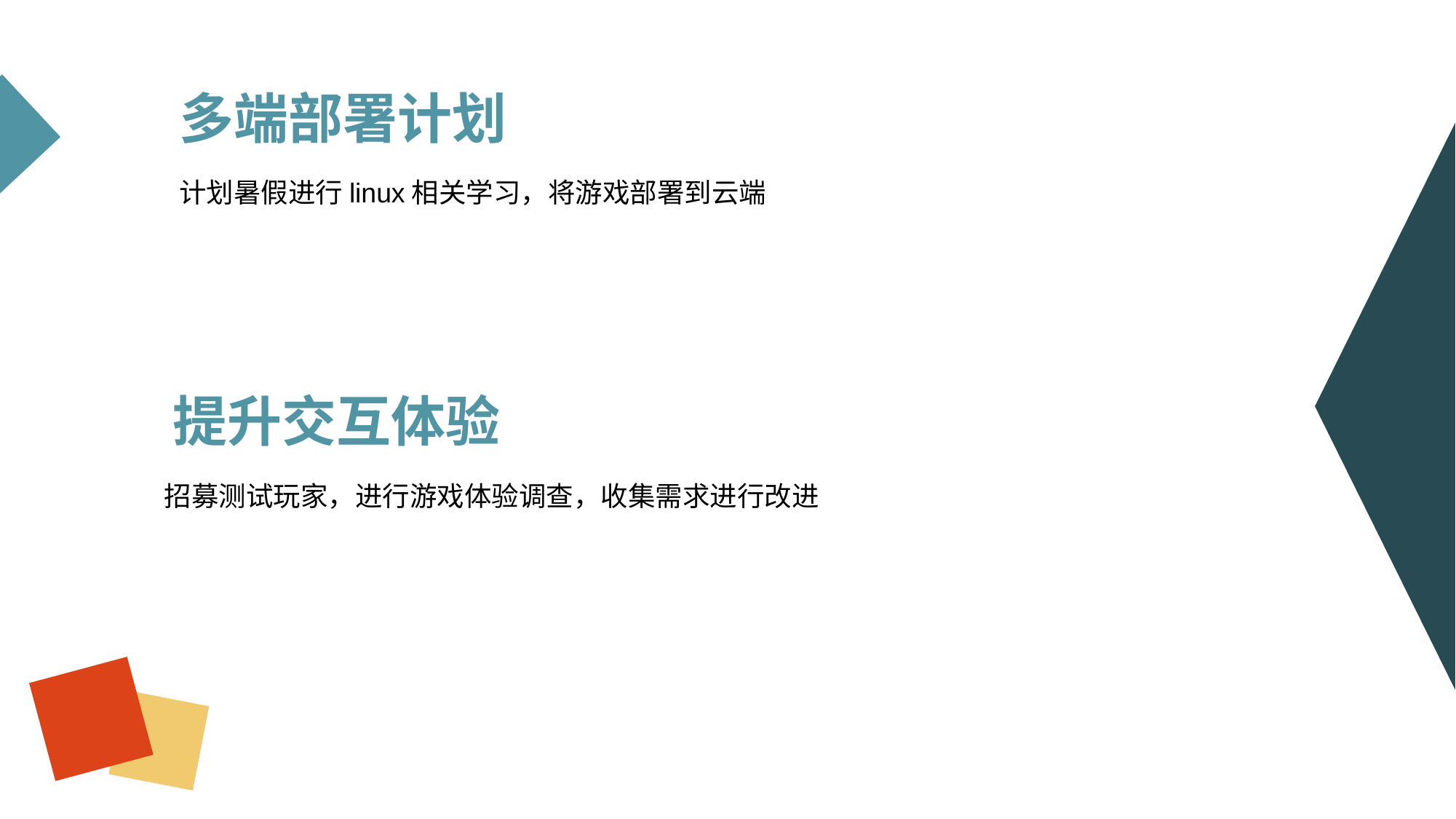

多端部署计划

计划暑假进行linux相关学习，将游戏部署到云端
提升交互体验
招募测试玩家，进行游戏体验调查，收集需求进行改进